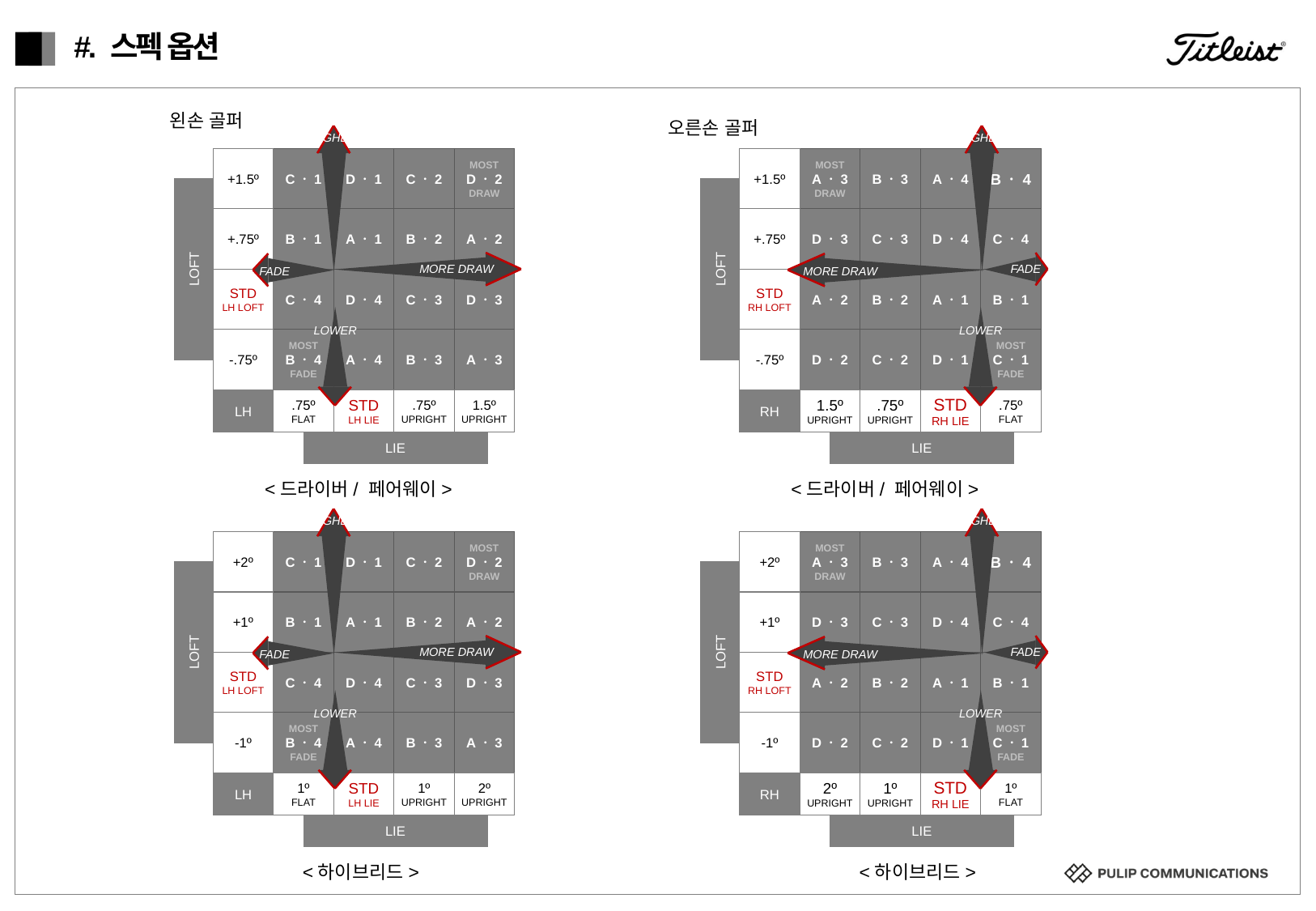

# #. 스펙 옵션
왼손 골퍼
오른손 골퍼
HIGHER
HIGHER

+1.5º
Cㆍ1
Dㆍ1
Cㆍ2
MOST
Dㆍ2
DRAW
LOFT
+.75º
Bㆍ1
Aㆍ1
Bㆍ2
Aㆍ2
STD
LH LOFT
Cㆍ4
Dㆍ4
Cㆍ3
Dㆍ3
-.75º
MOST
Bㆍ4
FADE
Aㆍ4
Bㆍ3
Aㆍ3
LIE
LH
.75º
FLAT
STD
LH LIE
.75º
UPRIGHT
1.5º
UPRIGHT
+1.5º
MOST
Aㆍ3
DRAW
Bㆍ3
Aㆍ4
Bㆍ4
LOFT
+.75º
Dㆍ3
Cㆍ3
Dㆍ4
Cㆍ4
STD
RH LOFT
Aㆍ2
Bㆍ2
Aㆍ1
Bㆍ1
-.75º
Dㆍ2
Cㆍ2
Dㆍ1
MOST
Cㆍ1
FADE
LIE
RH
1.5º
UPRIGHT
.75º
UPRIGHT
STD
RH LIE
.75º
FLAT

MORE DRAW

FADE

FADE

MORE DRAW

LOWER

LOWER
<드라이버/ 페어웨이>
<드라이버/ 페어웨이>
HIGHER
HIGHER

+2º
Cㆍ1
Dㆍ1
Cㆍ2
MOST
Dㆍ2
DRAW
LOFT
+1º
Bㆍ1
Aㆍ1
Bㆍ2
Aㆍ2
STD
LH LOFT
Cㆍ4
Dㆍ4
Cㆍ3
Dㆍ3
-1º
MOST
Bㆍ4
FADE
Aㆍ4
Bㆍ3
Aㆍ3
LIE
LH
1º
FLAT
STD
LH LIE
1º
UPRIGHT
2º
UPRIGHT
+2º
MOST
Aㆍ3
DRAW
Bㆍ3
Aㆍ4
Bㆍ4
LOFT
+1º
Dㆍ3
Cㆍ3
Dㆍ4
Cㆍ4
STD
RH LOFT
Aㆍ2
Bㆍ2
Aㆍ1
Bㆍ1
-1º
Dㆍ2
Cㆍ2
Dㆍ1
MOST
Cㆍ1
FADE
LIE
RH
2º
UPRIGHT
1º
UPRIGHT
STD
RH LIE
1º
FLAT

MORE DRAW

FADE

FADE

MORE DRAW

LOWER

LOWER
<하이브리드>
<하이브리드>